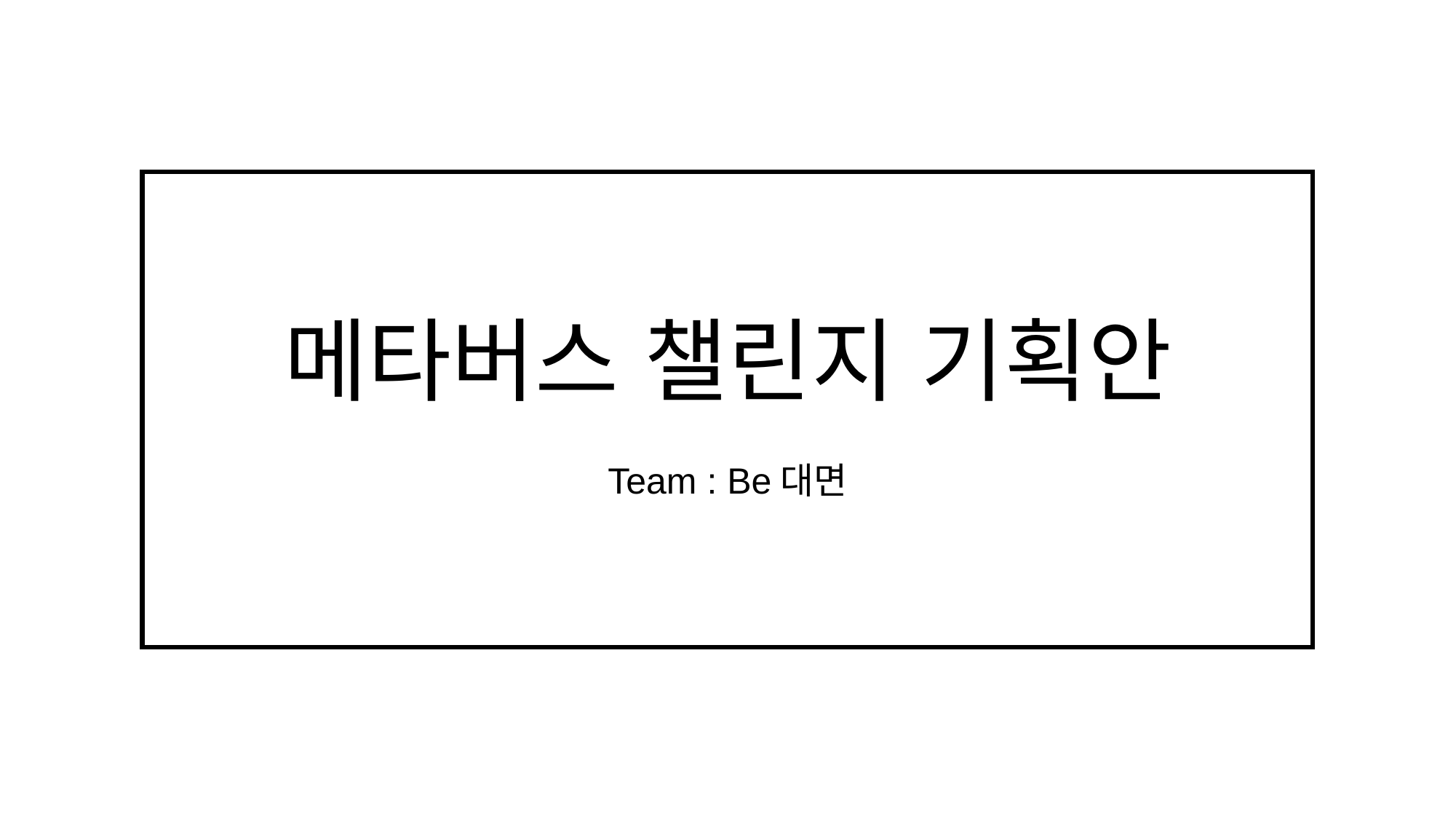

# 메타버스 챌린지 기획안

Team : Be대면